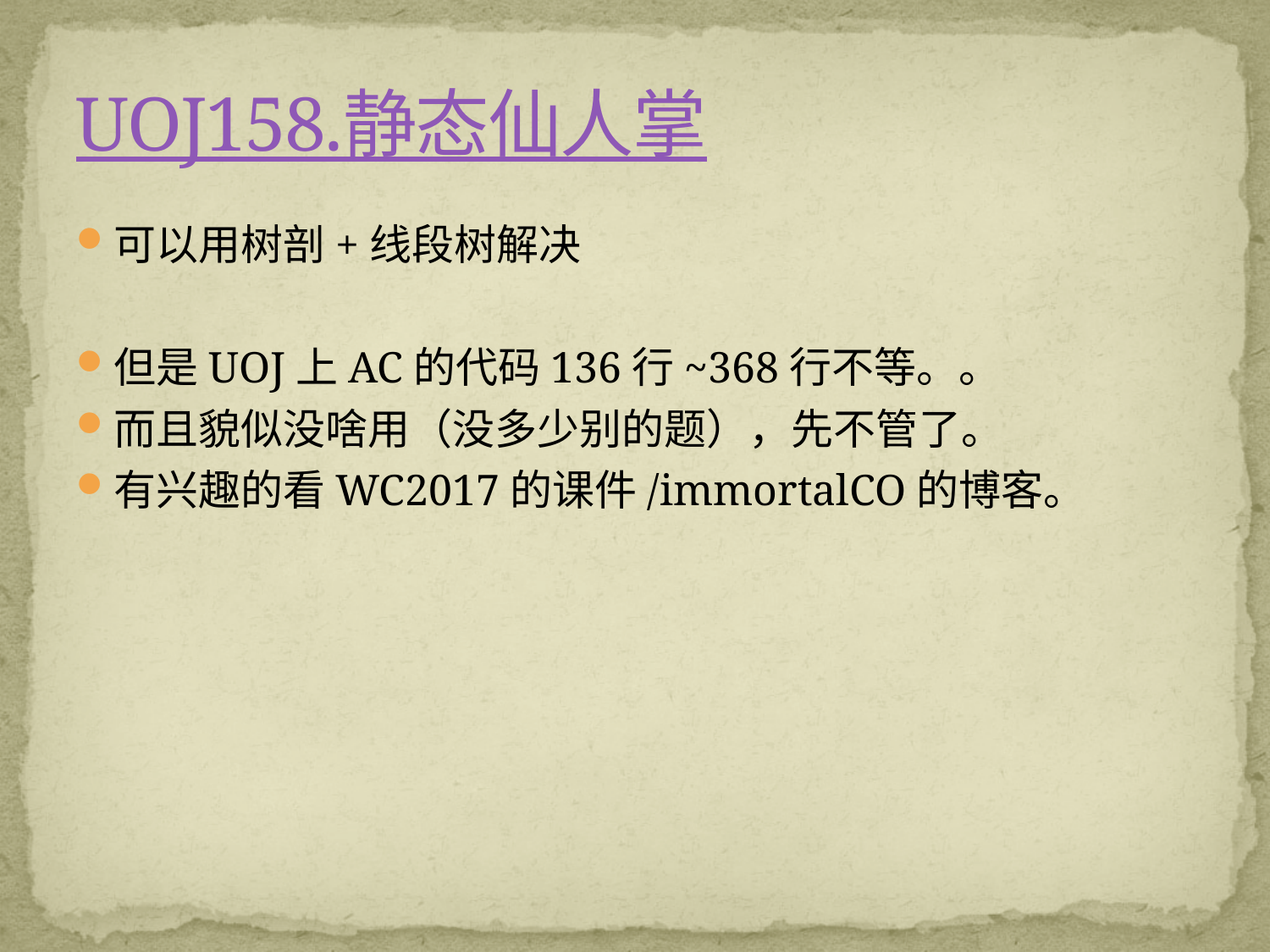

# UOJ158.静态仙人掌
可以用树剖+线段树解决

但是UOJ上AC的代码136行~368行不等。。
而且貌似没啥用（没多少别的题），先不管了。
有兴趣的看WC2017的课件/immortalCO的博客。